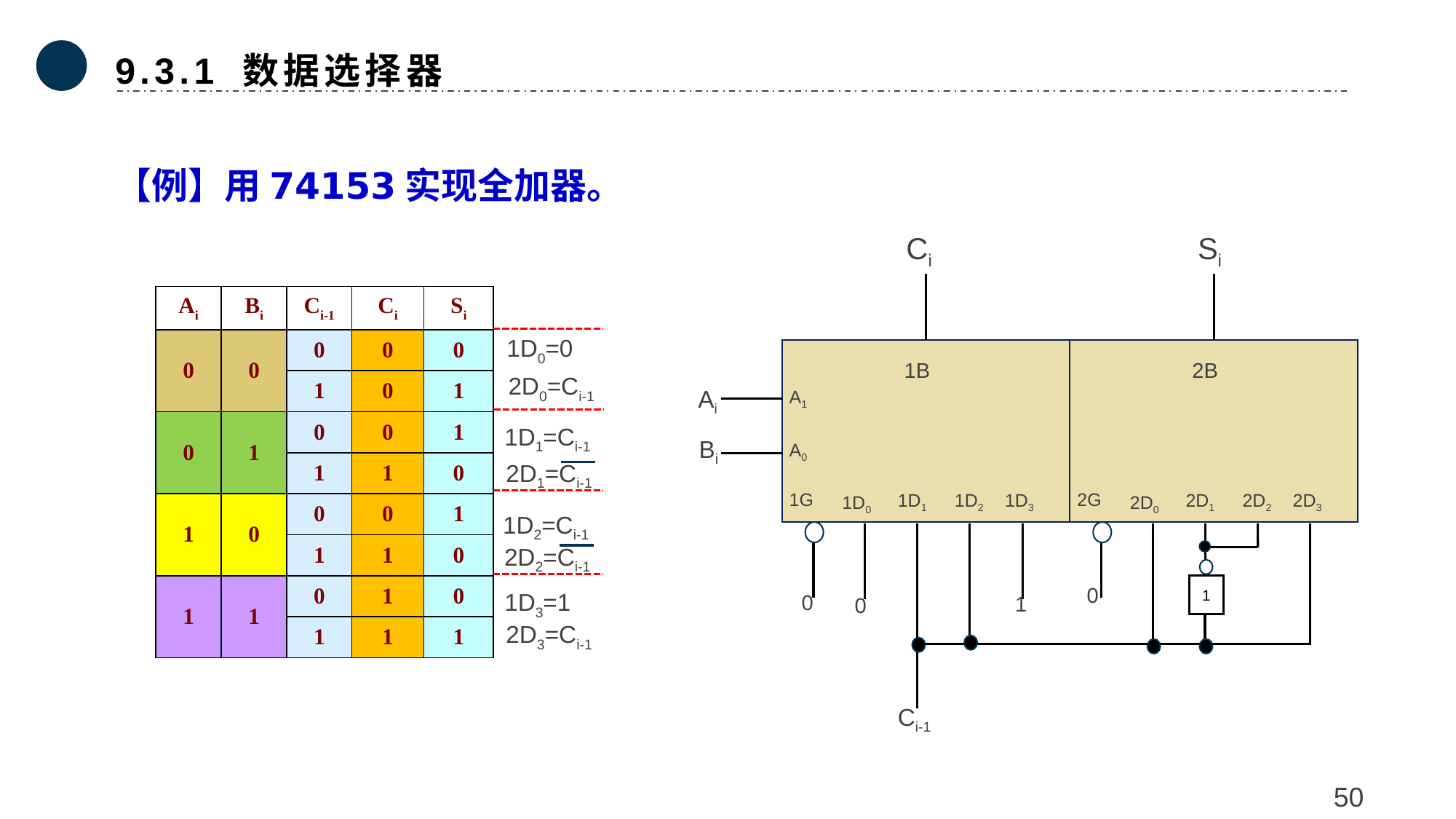

9.3.1 数据选择器

【例】用74153实现全加器。
Ci
Si

1B
1D1
1D2
1D3
1G
1D0

2B
2G
2D1
2D2
2D3
2D0

A1
A0
Ai
Bi

1
0
0
1
0

Ci-1
| Ai | Bi | Ci-1 | Ci | Si |
| --- | --- | --- | --- | --- |
| 0 | 0 | 0 | 0 | 0 |
|  |  | 1 | 0 | 1 |
| 0 | 1 | 0 | 0 | 1 |
|  |  | 1 | 1 | 0 |
| 1 | 0 | 0 | 0 | 1 |
|  |  | 1 | 1 | 0 |
| 1 | 1 | 0 | 1 | 0 |
|  |  | 1 | 1 | 1 |
1D0=0
2D0=Ci-1
1D1=Ci-1
2D1=Ci-1
1D2=Ci-1
2D2=Ci-1
1D3=1
2D3=Ci-1